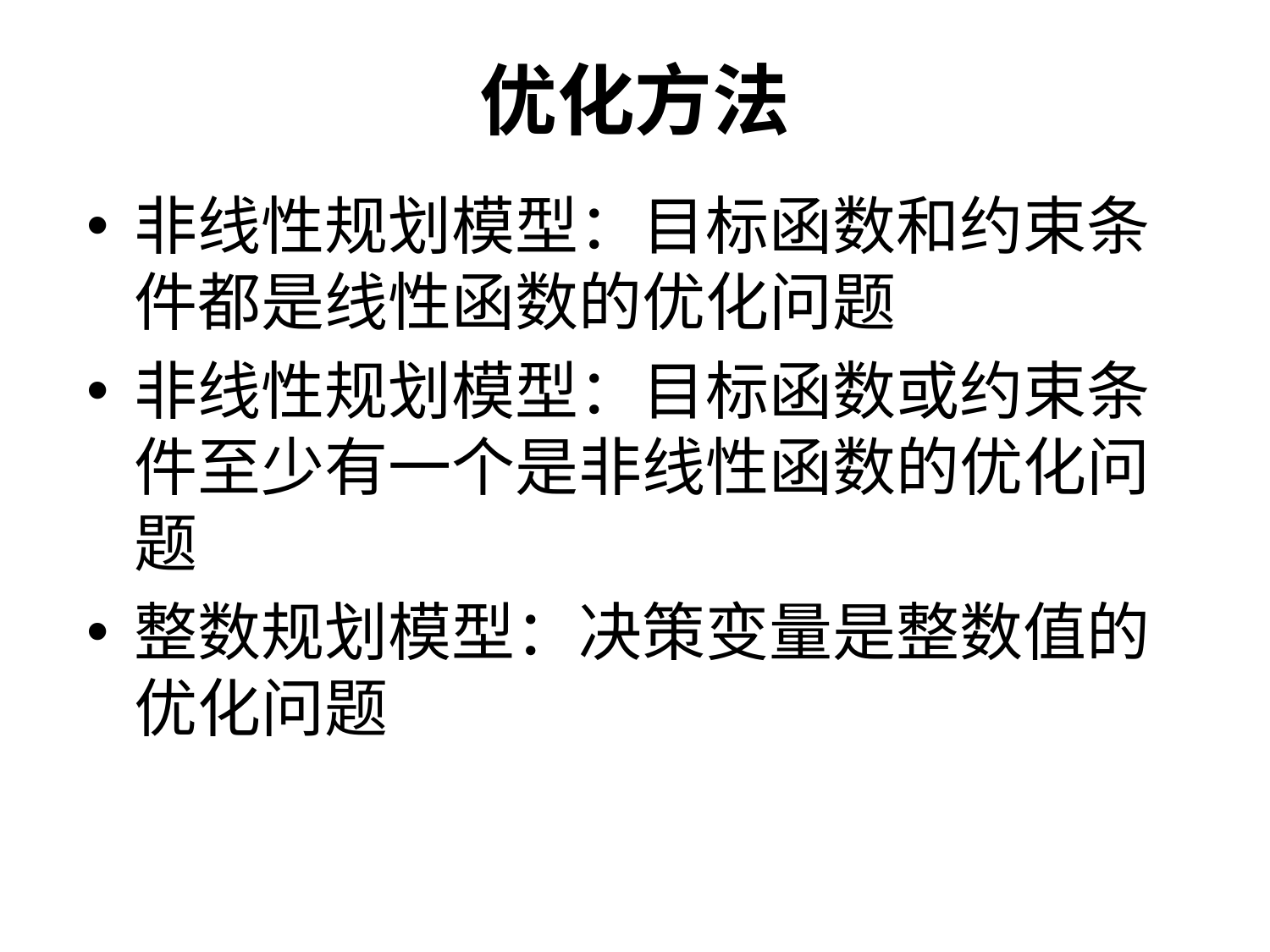

优化方法
非线性规划模型：目标函数和约束条件都是线性函数的优化问题
非线性规划模型：目标函数或约束条件至少有一个是非线性函数的优化问题
整数规划模型：决策变量是整数值的优化问题